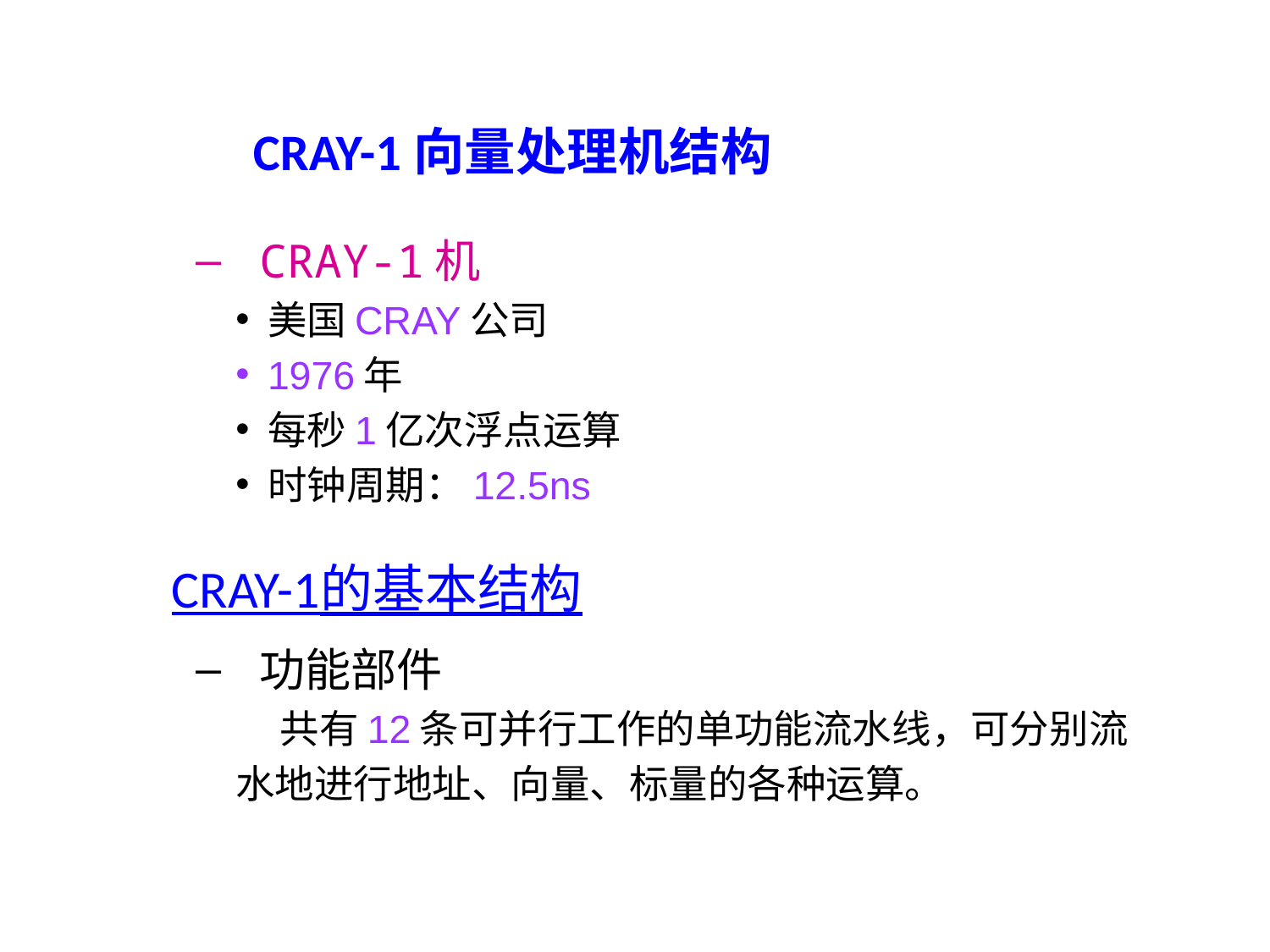

CRAY-1向量处理机结构
CRAY-1机
美国CRAY公司
1976年
每秒1亿次浮点运算
时钟周期：12.5ns
CRAY-1的基本结构
功能部件
    共有12条可并行工作的单功能流水线，可分别流
水地进行地址、向量、标量的各种运算。